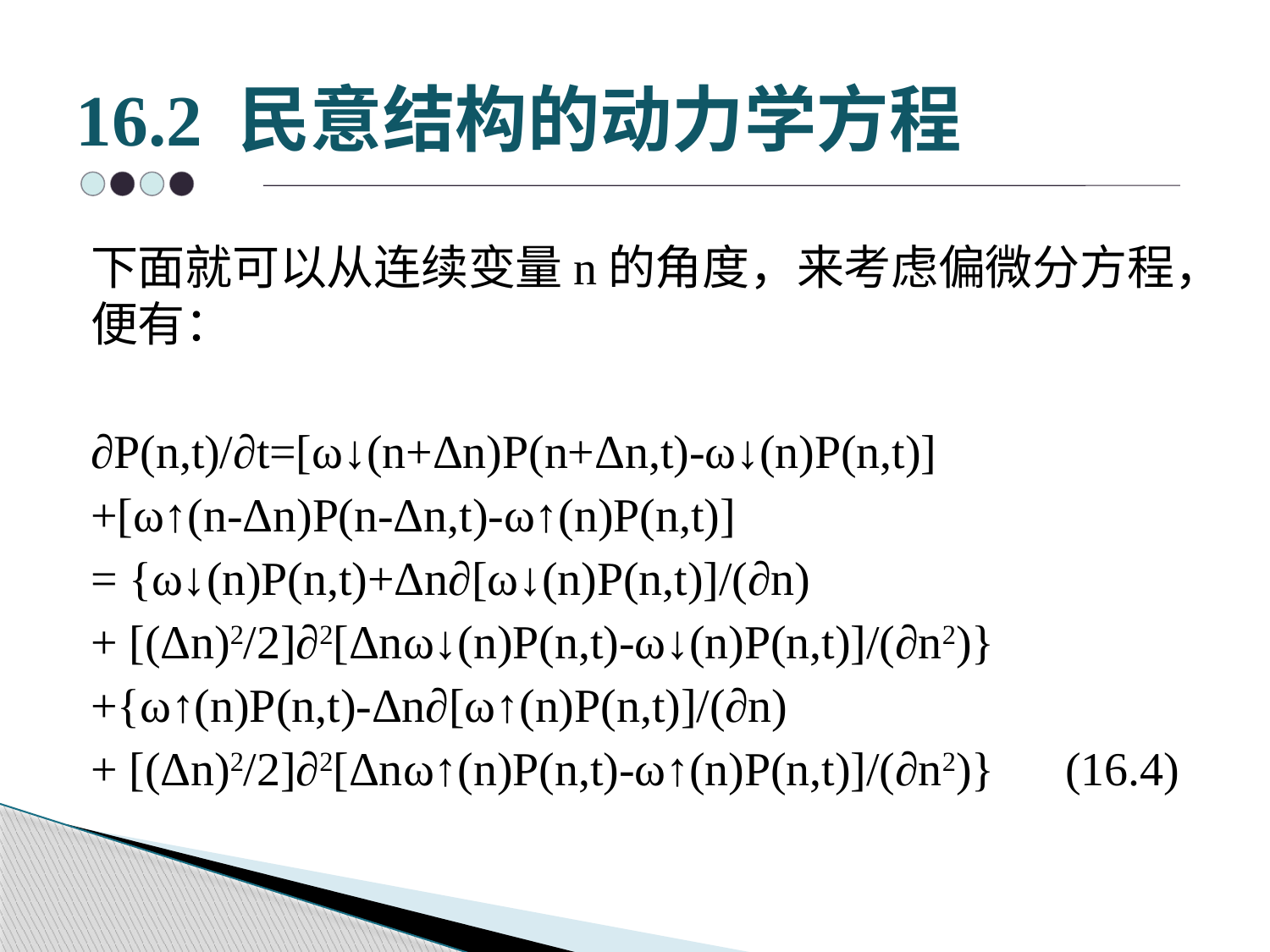

# 16.2 民意结构的动力学方程

下面就可以从连续变量n的角度，来考虑偏微分方程，便有：

∂P(n,t)/∂t=[ω↓(n+Δn)P(n+Δn,t)-ω↓(n)P(n,t)]
+[ω↑(n-Δn)P(n-Δn,t)-ω↑(n)P(n,t)]
= {ω↓(n)P(n,t)+Δn∂[ω↓(n)P(n,t)]/(∂n)
+ [(Δn)2/2]∂2[Δnω↓(n)P(n,t)-ω↓(n)P(n,t)]/(∂n2)}
+{ω↑(n)P(n,t)-Δn∂[ω↑(n)P(n,t)]/(∂n)
+ [(Δn)2/2]∂2[Δnω↑(n)P(n,t)-ω↑(n)P(n,t)]/(∂n2)}      (16.4)